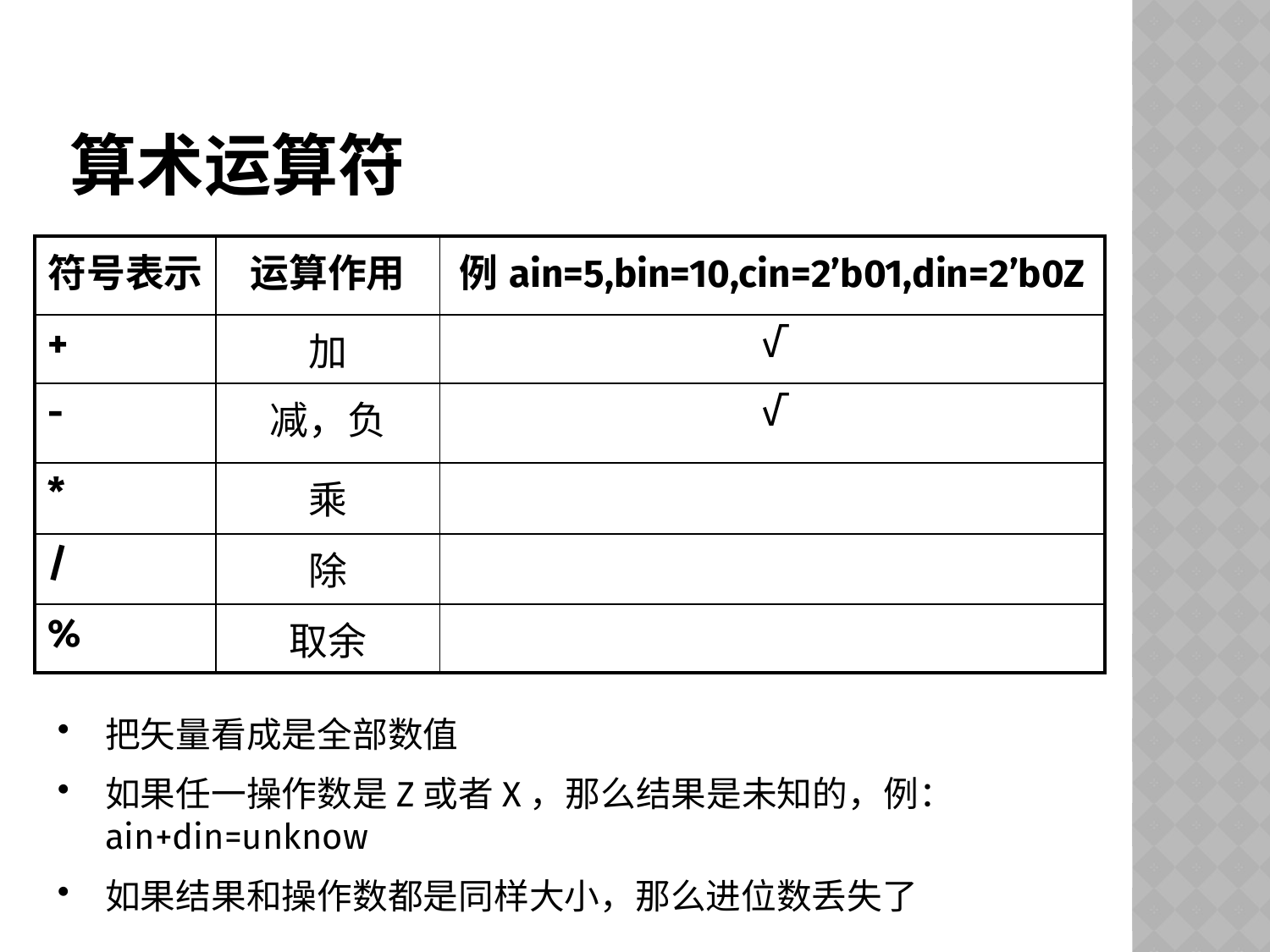

# 算术运算符
| 符号表示 | 运算作用 | 例ain=5,bin=10,cin=2’b01,din=2’b0Z |
| --- | --- | --- |
| + | 加 | √ |
| - | 减，负 | √ |
| \* | 乘 |  |
| / | 除 |  |
| % | 取余 |  |
把矢量看成是全部数值
如果任一操作数是Z或者X，那么结果是未知的，例：ain+din=unknow
如果结果和操作数都是同样大小，那么进位数丢失了